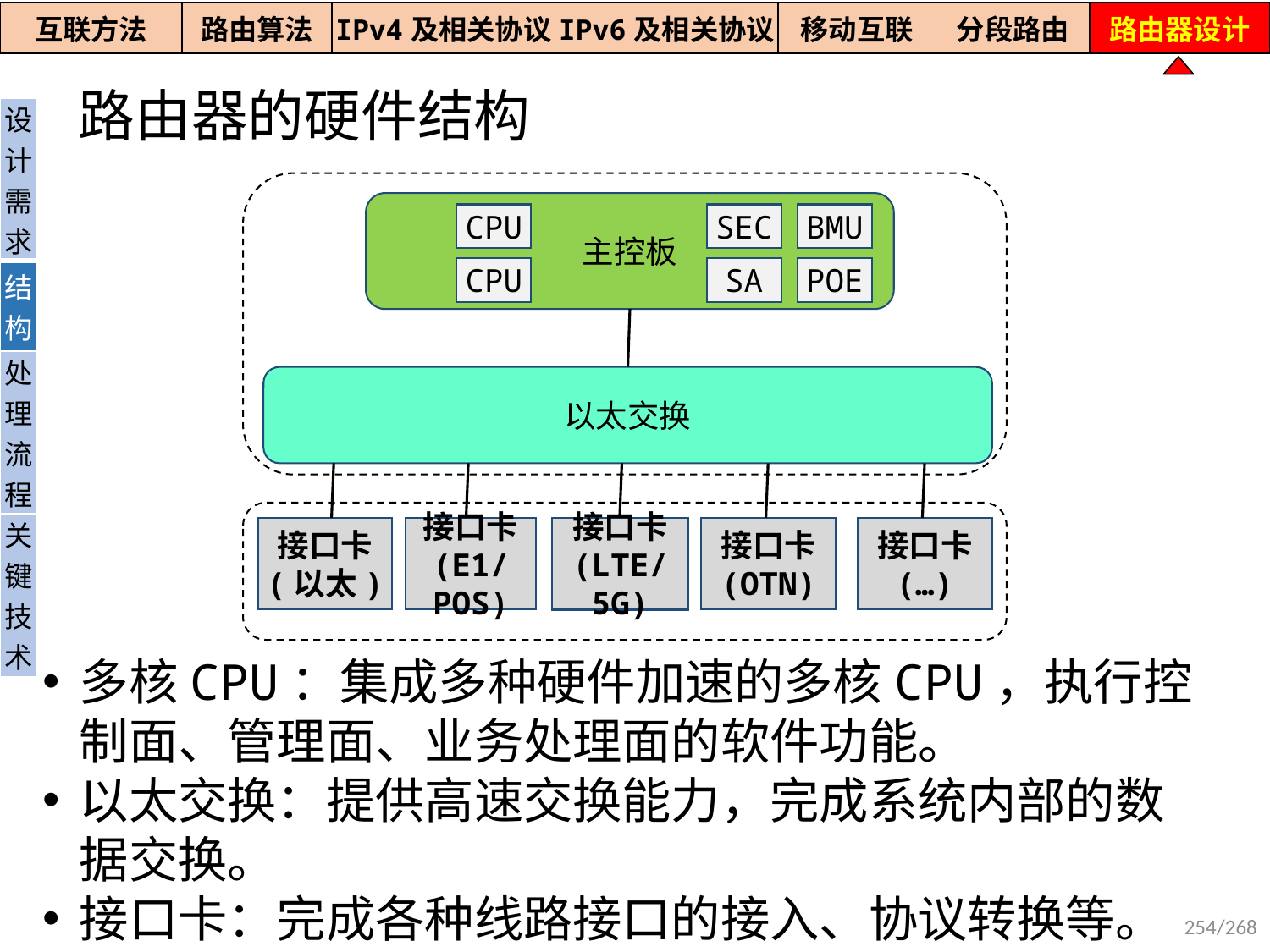

| 互联方法 | 路由算法 | IPv4及相关协议 | IPv6及相关协议 | 移动互联 | 分段路由 | 路由器设计 |
| --- | --- | --- | --- | --- | --- | --- |

路由器的硬件结构
| 设计需求 |
| --- |
| 结构 |
| 处理流程 |
| 关键技术 |

主控板
CPU
SEC
BMU
CPU
SA
POE

以太交换

接口卡
(以太)
接口卡
(E1/POS)
接口卡
(OTN)
接口卡
(…)
接口卡
(LTE/5G)
多核CPU：集成多种硬件加速的多核CPU，执行控制面、管理面、业务处理面的软件功能。
以太交换：提供高速交换能力，完成系统内部的数据交换。
接口卡：完成各种线路接口的接入、协议转换等。
254/268